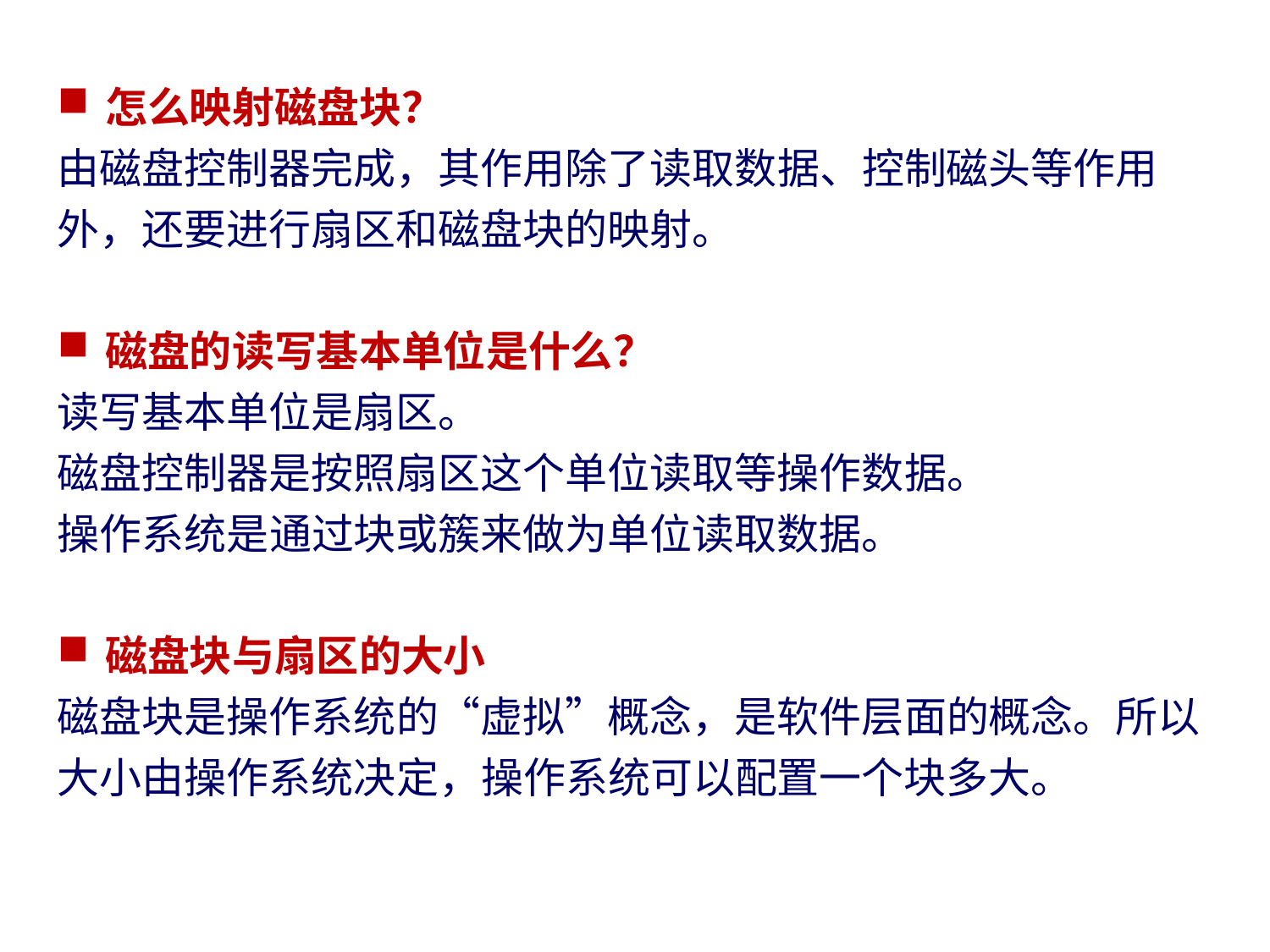

怎么映射磁盘块？
由磁盘控制器完成，其作用除了读取数据、控制磁头等作用外，还要进行扇区和磁盘块的映射。

磁盘的读写基本单位是什么？
读写基本单位是扇区。
磁盘控制器是按照扇区这个单位读取等操作数据。
操作系统是通过块或簇来做为单位读取数据。

磁盘块与扇区的大小
磁盘块是操作系统的“虚拟”概念，是软件层面的概念。所以大小由操作系统决定，操作系统可以配置一个块多大。